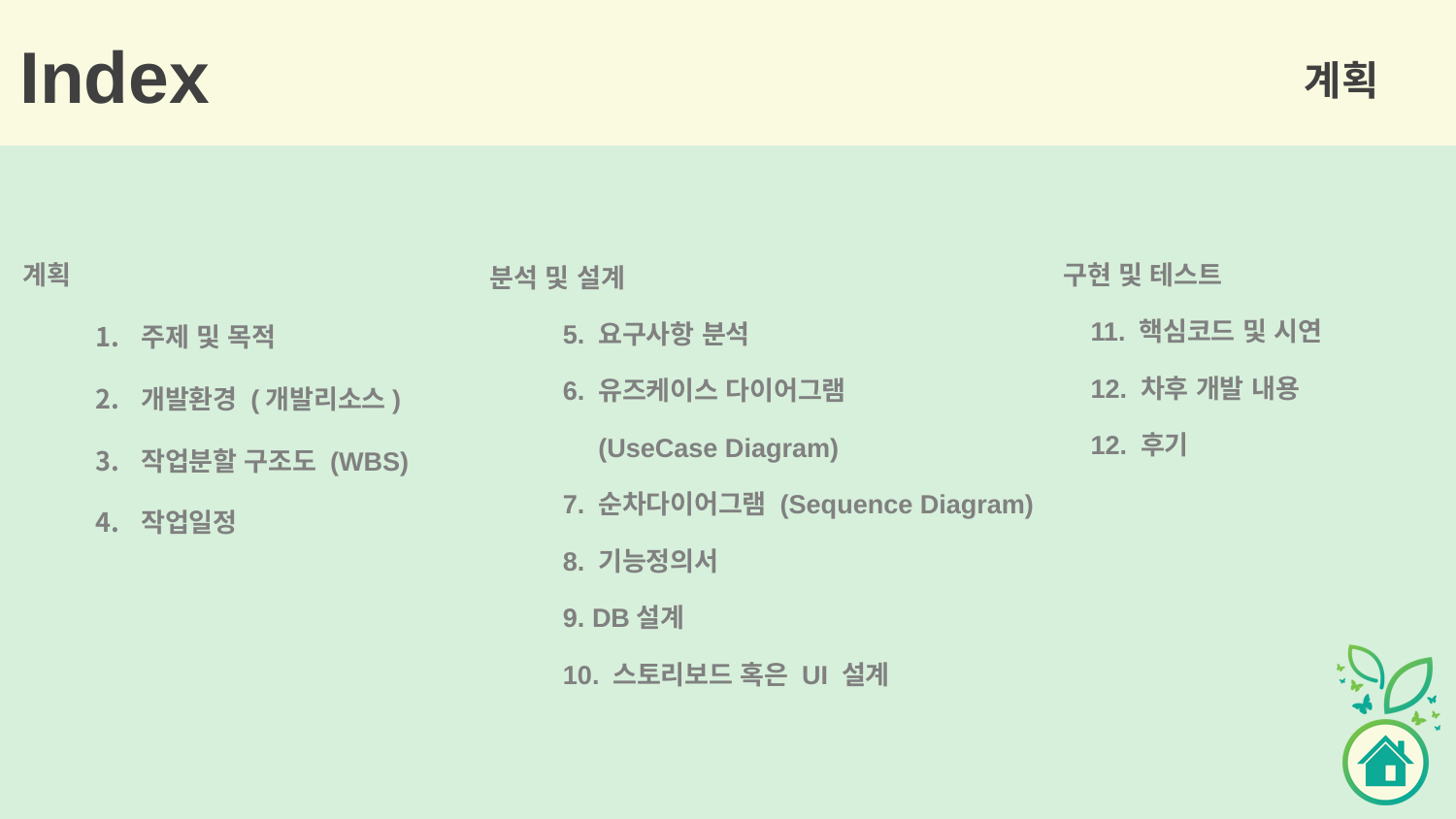

# Index
계획
계획
주제 및 목적
개발환경 (개발리소스)
작업분할 구조도 (WBS)
작업일정
구현 및 테스트
11. 핵심코드 및 시연
12. 차후 개발 내용
12. 후기
분석 및 설계
5. 요구사항 분석
6. 유즈케이스 다이어그램
    (UseCase Diagram)
7. 순차다이어그램 (Sequence Diagram)
8. 기능정의서
9. DB설계
10. 스토리보드 혹은 UI 설계